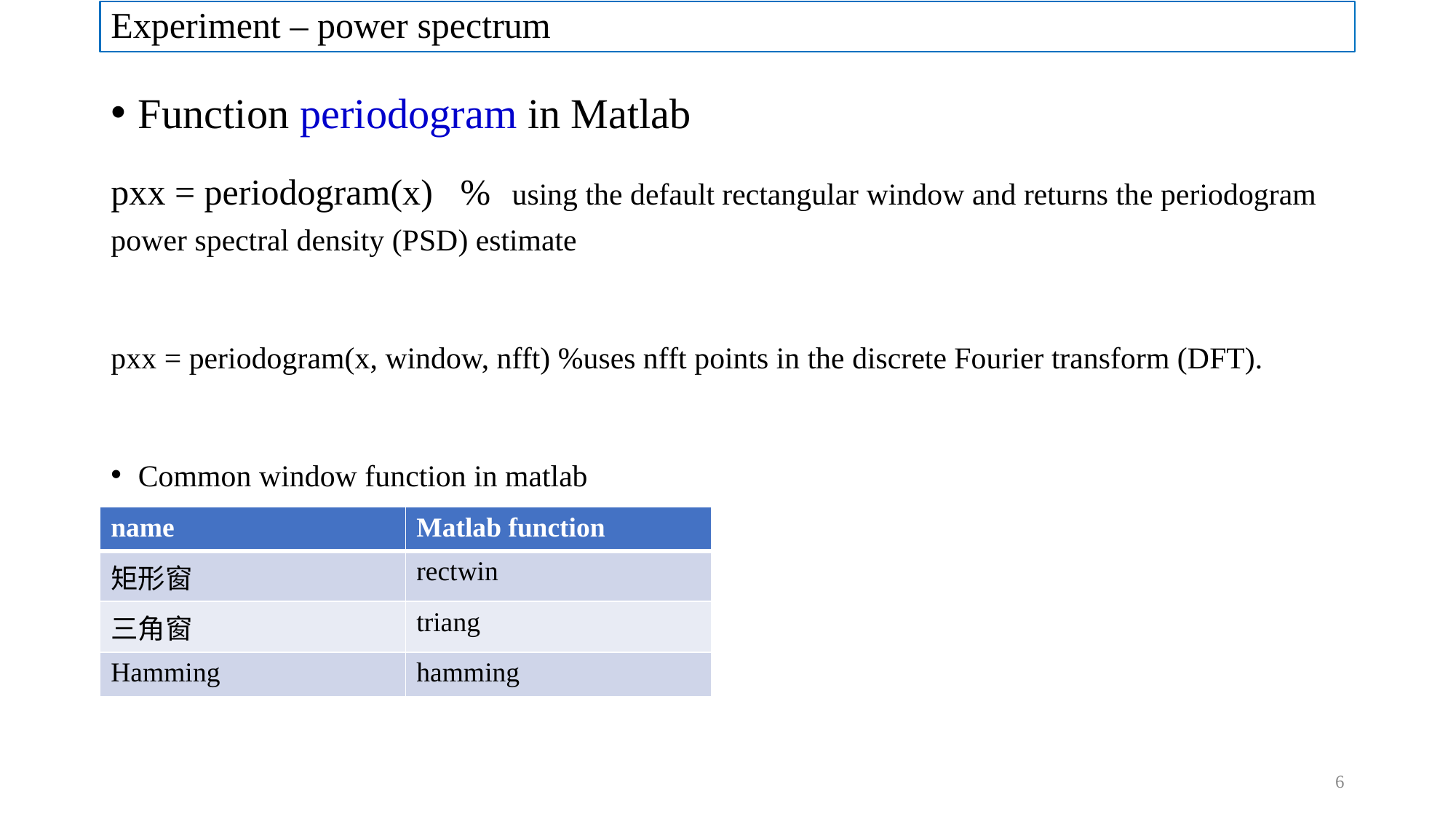

# Experiment – power spectrum
Function periodogram in Matlab
pxx = periodogram(x)   %  using the default rectangular window and returns the periodogram power spectral density (PSD) estimate

pxx = periodogram(x, window, nfft) %uses nfft points in the discrete Fourier transform (DFT).

Common window function in matlab

| name | Matlab function |
| --- | --- |
| 矩形窗 | rectwin |
| 三角窗 | triang |
| Hamming | hamming |
6